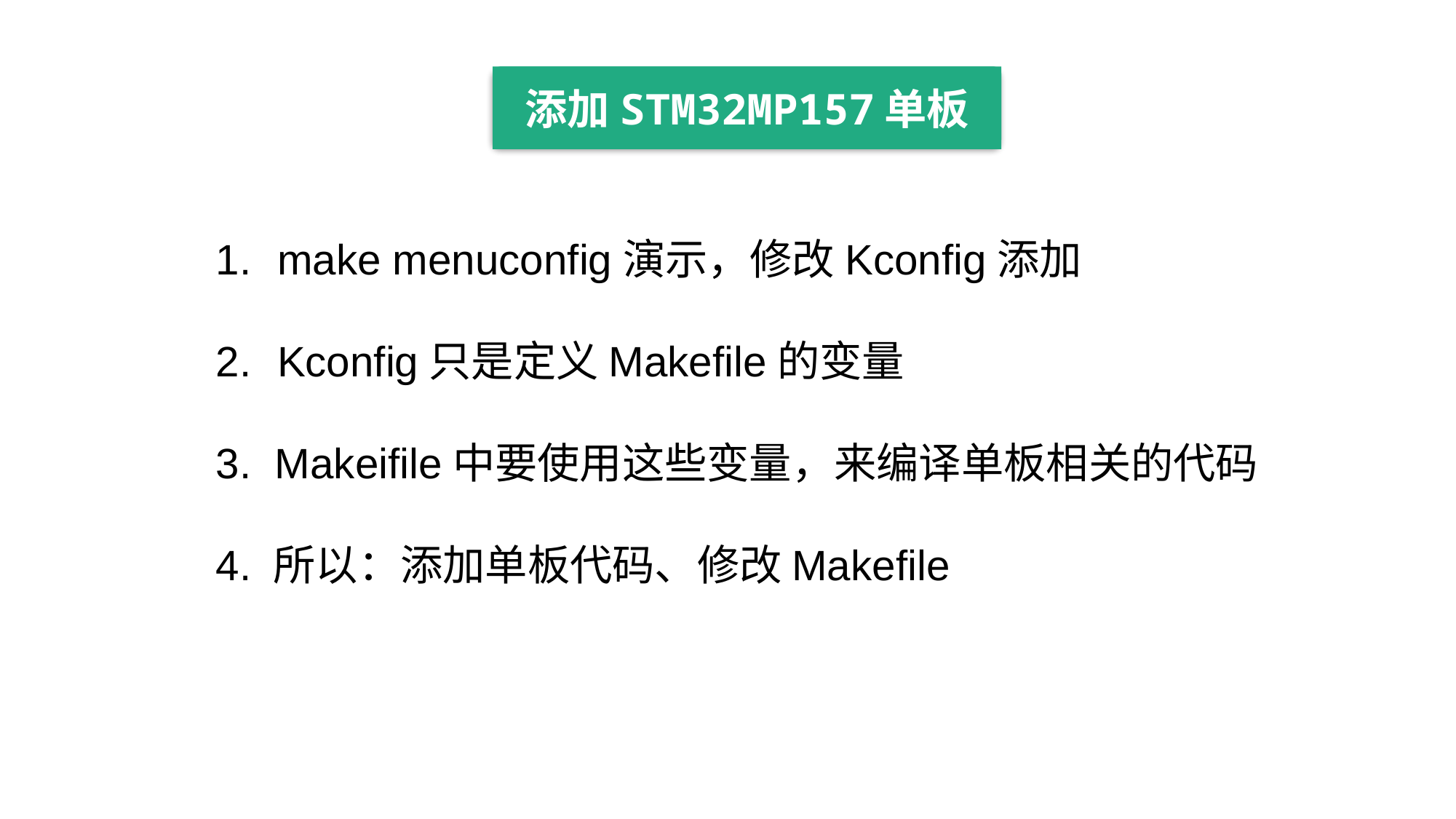

添加STM32MP157单板
make menuconfig演示，修改Kconfig添加

Kconfig只是定义Makefile的变量

3.  Makeifile中要使用这些变量，来编译单板相关的代码

4. 所以：添加单板代码、修改Makefile